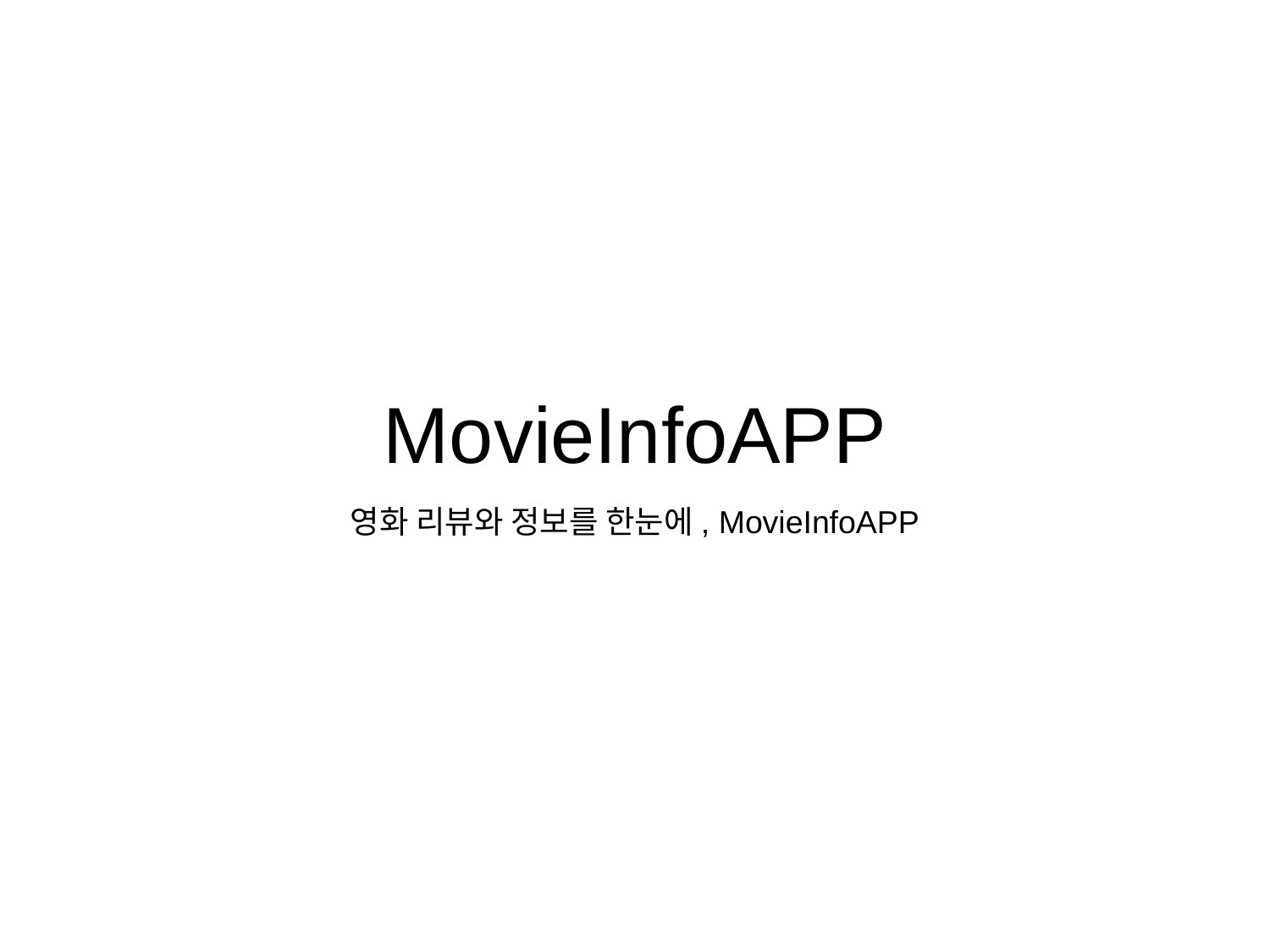

# MovieInfoAPP
영화 리뷰와 정보를 한눈에, MovieInfoAPP